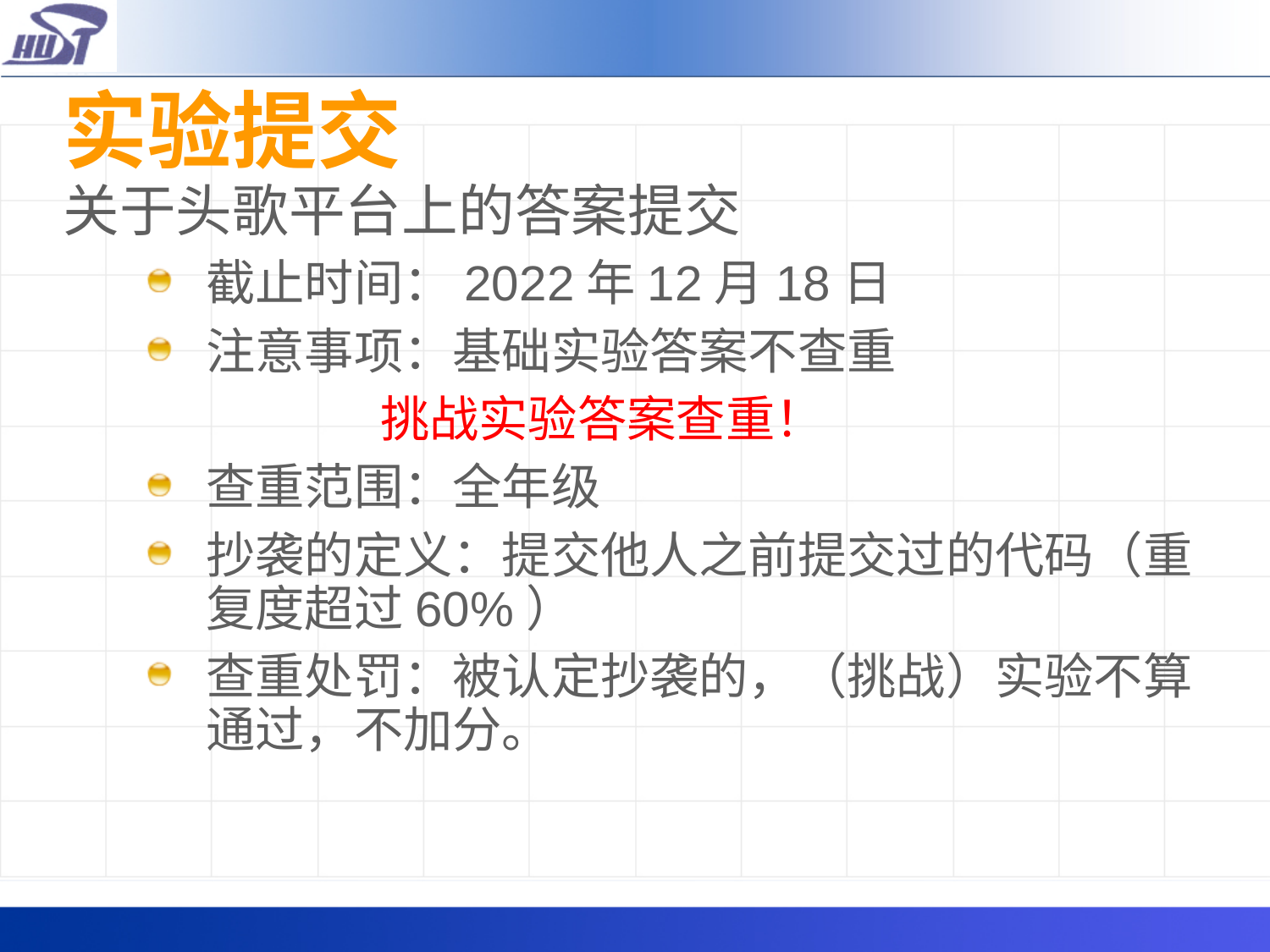

# 实验提交
关于头歌平台上的答案提交
截止时间：2022年12月18日
注意事项：基础实验答案不查重
                      挑战实验答案查重！
查重范围：全年级
抄袭的定义：提交他人之前提交过的代码（重复度超过60%）
查重处罚：被认定抄袭的，（挑战）实验不算通过，不加分。